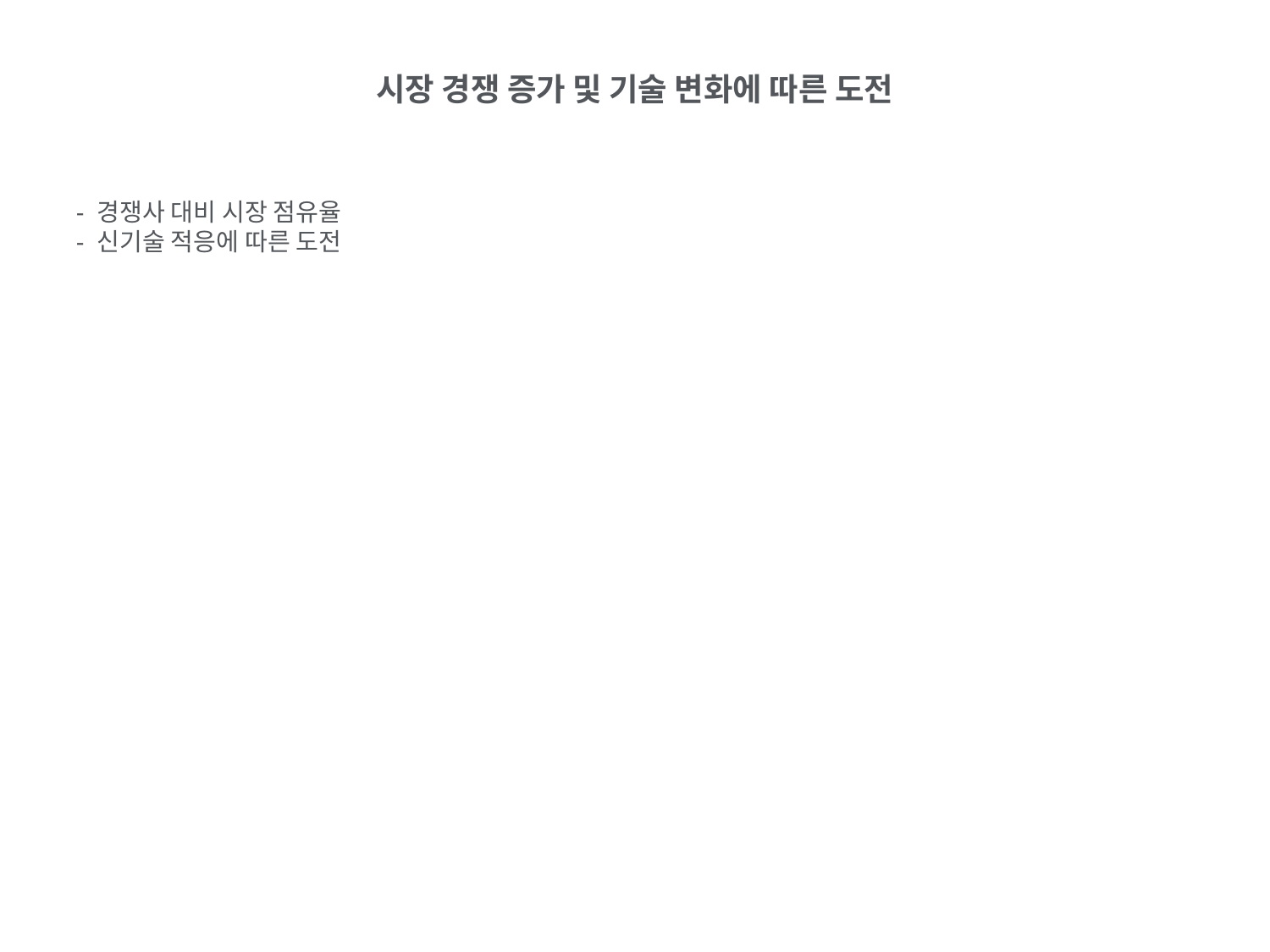

시장 경쟁 증가 및 기술 변화에 따른 도전
- 경쟁사 대비 시장 점유율
- 신기술 적응에 따른 도전